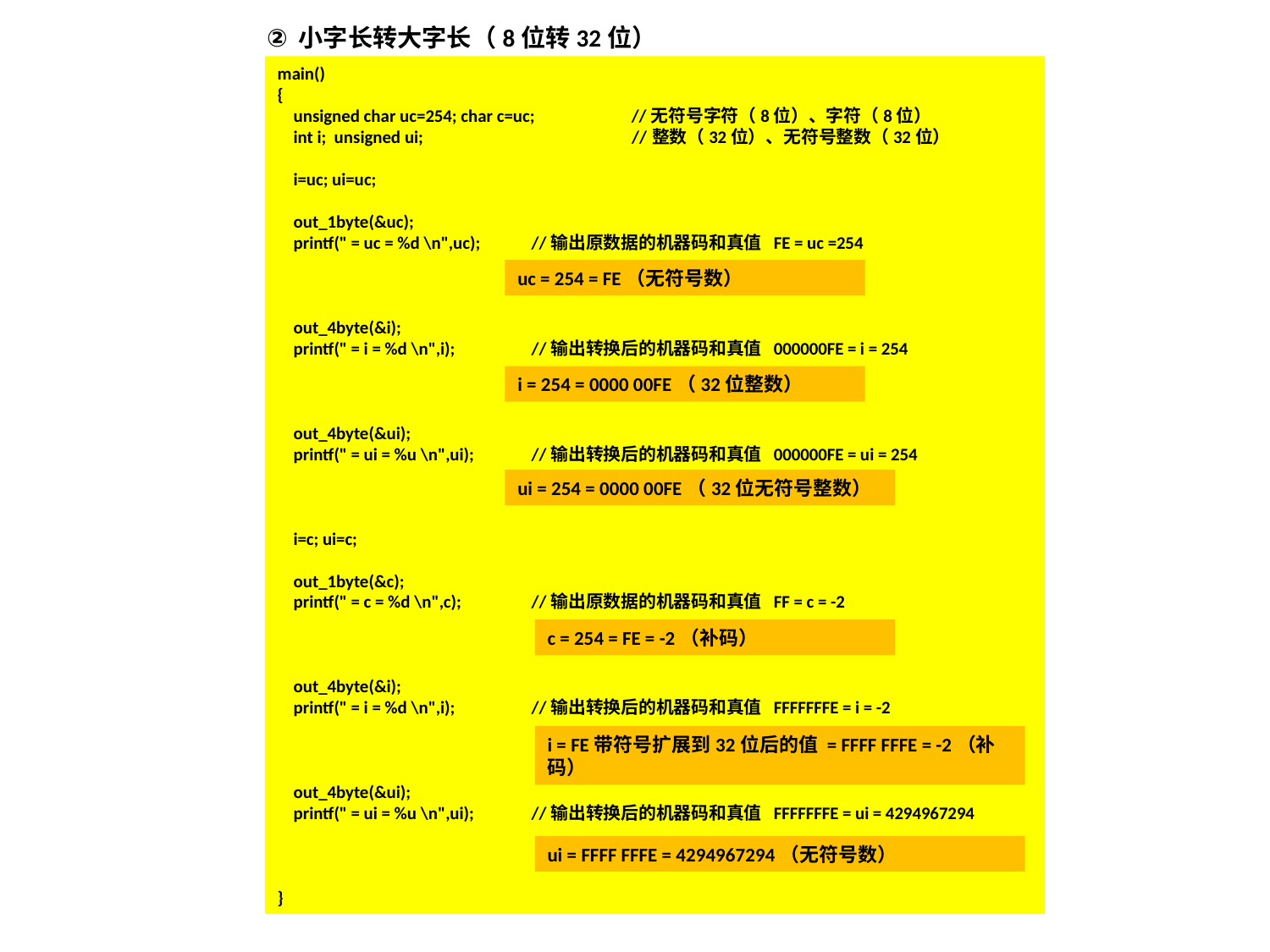

小字长转大字长（8位转32位）

main()
{
    unsigned char uc=254; char c=uc;                        //无符号字符（8位）、字符（8位）
    int i;  unsigned ui;                                                    //整数（32位）、无符号整数（32位）

    i=uc; ui=uc;

    out_1byte(&uc);
    printf(" = uc = %d \n",uc); 	//输出原数据的机器码和真值  FE = uc =254

    out_4byte(&i);
    printf(" = i = %d \n",i); 	//输出转换后的机器码和真值  000000FE = i = 254

    out_4byte(&ui);
    printf(" = ui = %u \n",ui); 	//输出转换后的机器码和真值  000000FE = ui = 254

    i=c; ui=c;

    out_1byte(&c);
    printf(" = c = %d \n",c); 	//输出原数据的机器码和真值  FF = c = -2

    out_4byte(&i);
    printf(" = i = %d \n",i); 	//输出转换后的机器码和真值  FFFFFFFE = i = -2

    out_4byte(&ui);
    printf(" = ui = %u \n",ui); 	//输出转换后的机器码和真值  FFFFFFFE = ui = 4294967294

}
uc = 254 = FE（无符号数）
i = 254 = 0000 00FE（32位整数）
ui = 254 = 0000 00FE（32位无符号整数）
c = 254 = FE = -2（补码）
i = FE带符号扩展到32位后的值 = FFFF FFFE = -2（补码）
ui = FFFF FFFE = 4294967294（无符号数）